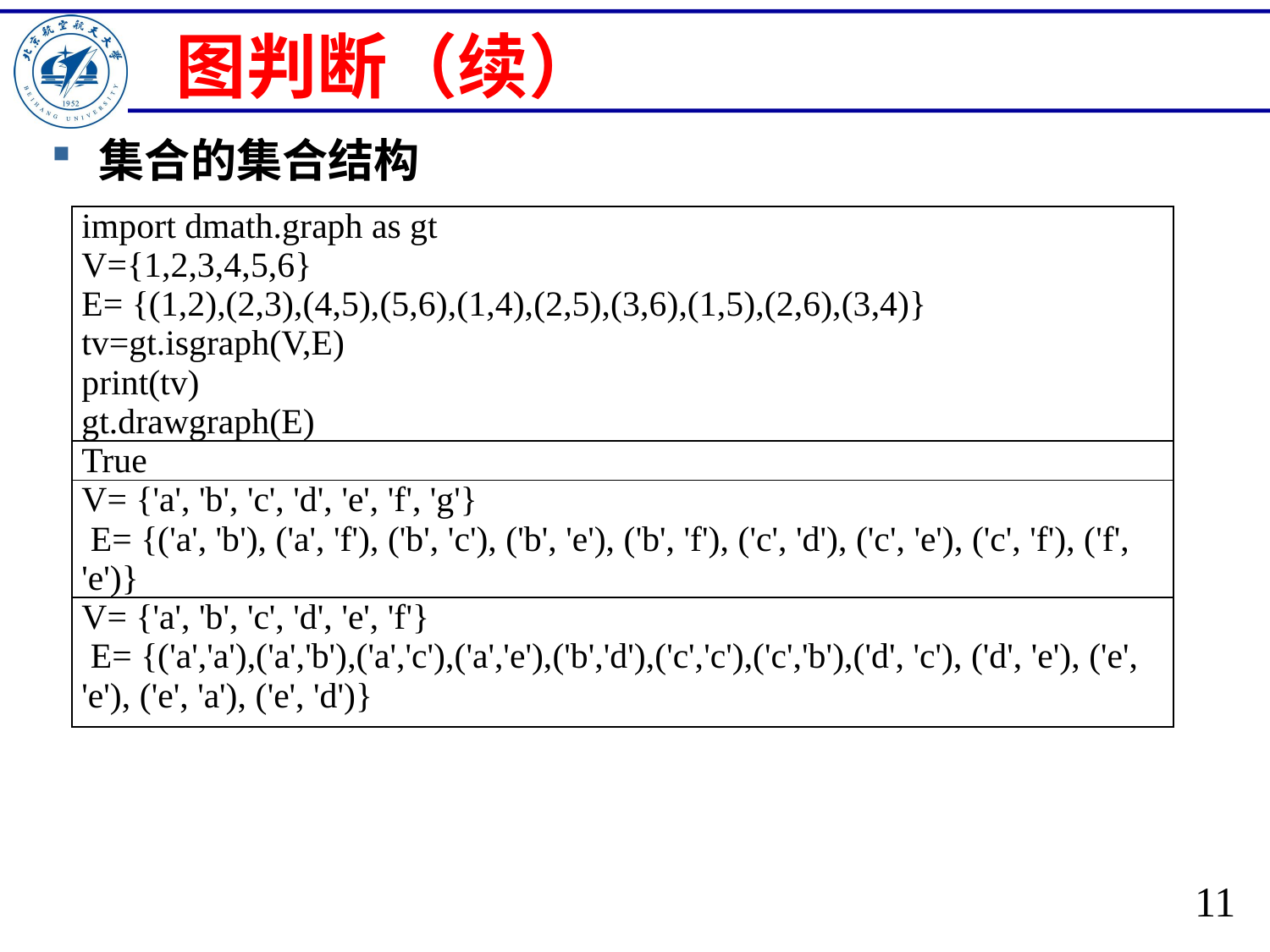

# 图判断（续）
集合的集合结构
| import dmath.graph as gt V={1,2,3,4,5,6} E= {(1,2),(2,3),(4,5),(5,6),(1,4),(2,5),(3,6),(1,5),(2,6),(3,4)} tv=gt.isgraph(V,E) print(tv) gt.drawgraph(E) |
| --- |
| True |
| V= {'a', 'b', 'c', 'd', 'e', 'f', 'g'} E= {('a', 'b'), ('a', 'f'), ('b', 'c'), ('b', 'e'), ('b', 'f'), ('c', 'd'), ('c', 'e'), ('c', 'f'), ('f', 'e')} |
| V= {'a', 'b', 'c', 'd', 'e', 'f'} E= {('a','a'),('a','b'),('a','c'),('a','e'),('b','d'),('c','c'),('c','b'),('d', 'c'), ('d', 'e'), ('e', 'e'), ('e', 'a'), ('e', 'd')} |